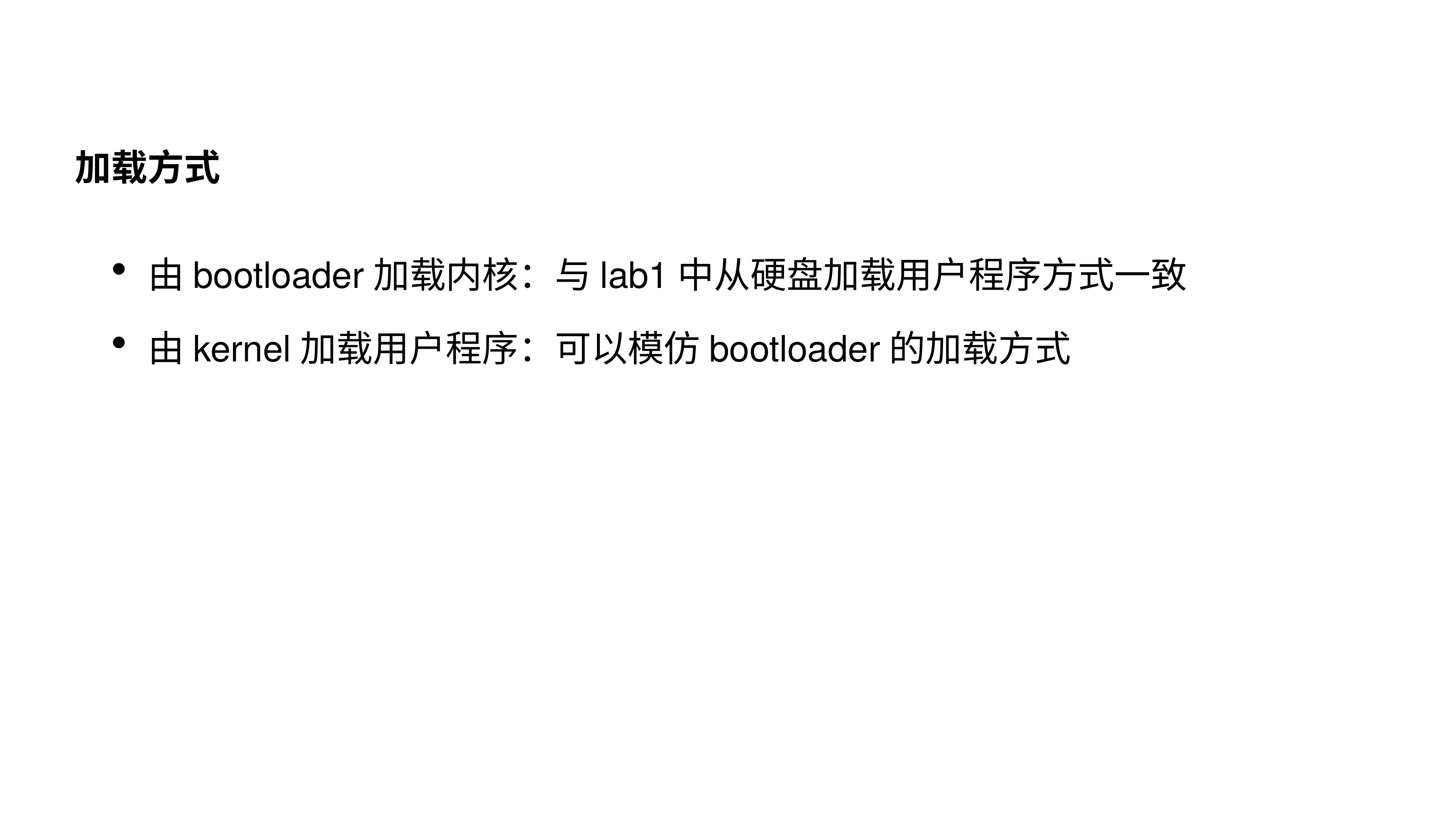

#
加载方式
由bootloader加载内核：与lab1中从硬盘加载用户程序方式一致
由kernel加载用户程序：可以模仿bootloader的加载方式